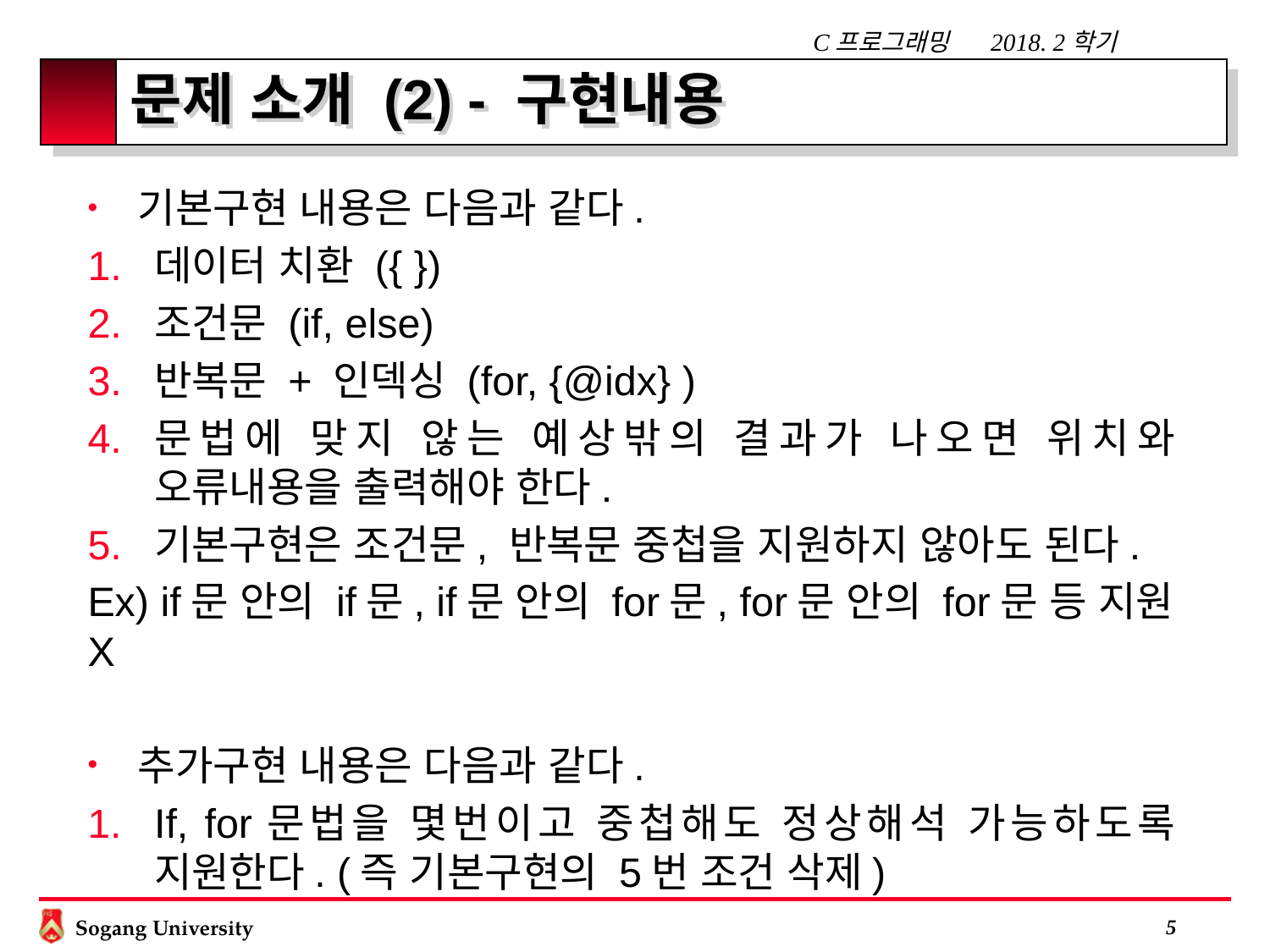

# 문제 소개 (2) - 구현내용
기본구현 내용은 다음과 같다.
데이터 치환 ({ })
조건문 (if, else)
반복문 + 인덱싱 (for, {@idx} )
문법에 맞지 않는 예상밖의 결과가 나오면 위치와 오류내용을 출력해야 한다.
기본구현은 조건문, 반복문 중첩을 지원하지 않아도 된다.
Ex) if문 안의 if문, if문 안의 for문, for문 안의 for문 등 지원X

추가구현 내용은 다음과 같다.
If, for문법을 몇번이고 중첩해도 정상해석 가능하도록 지원한다. (즉 기본구현의 5번 조건 삭제)

 5